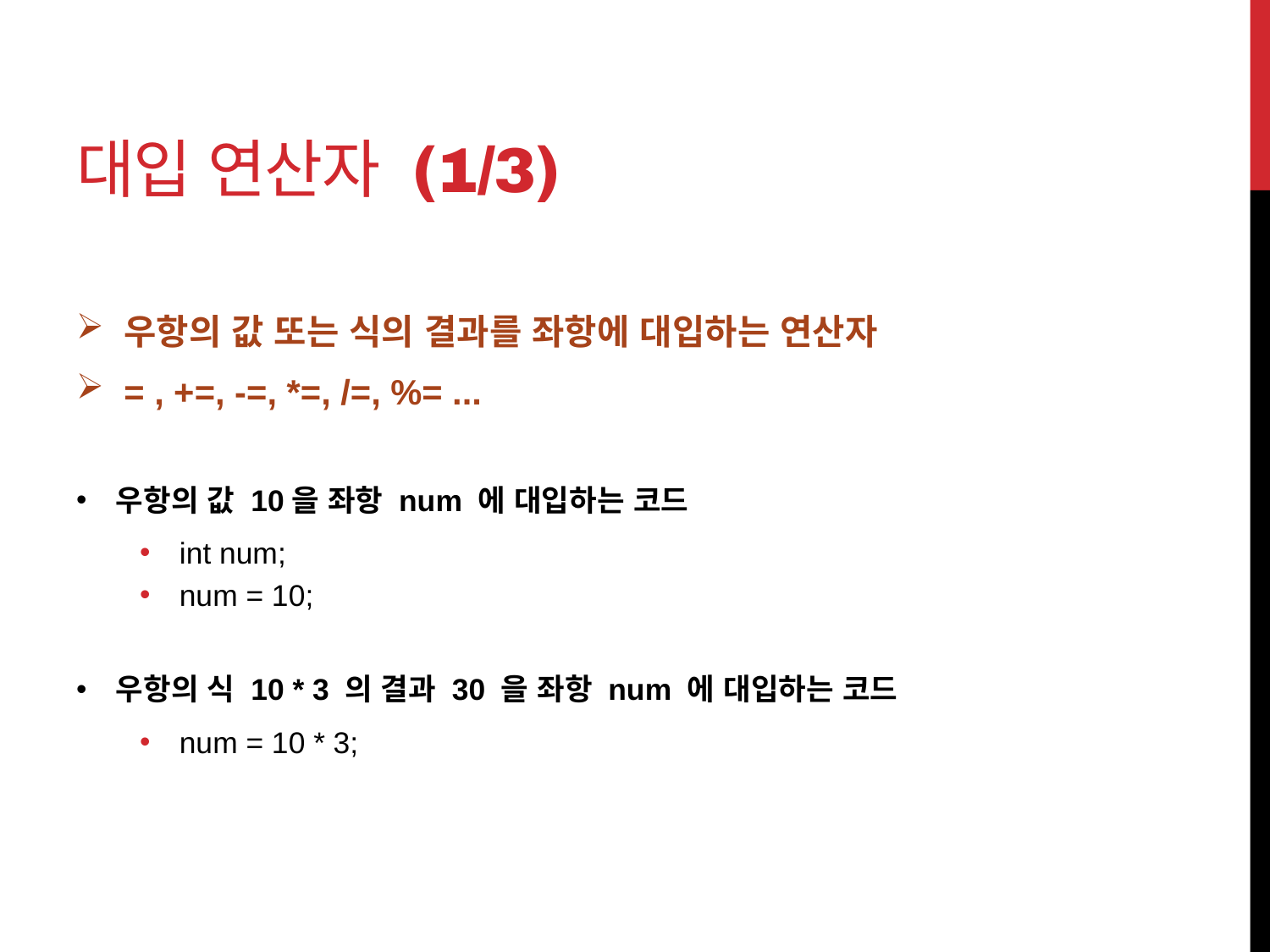

# 대입 연산자 (1/3)

우항의 값 또는 식의 결과를 좌항에 대입하는 연산자
= , +=, -=, *=, /=, %= ...

우항의 값 10을 좌항 num 에 대입하는 코드
int num;
num = 10;

우항의 식 10 * 3 의 결과 30 을 좌항 num 에 대입하는 코드
num = 10 * 3;